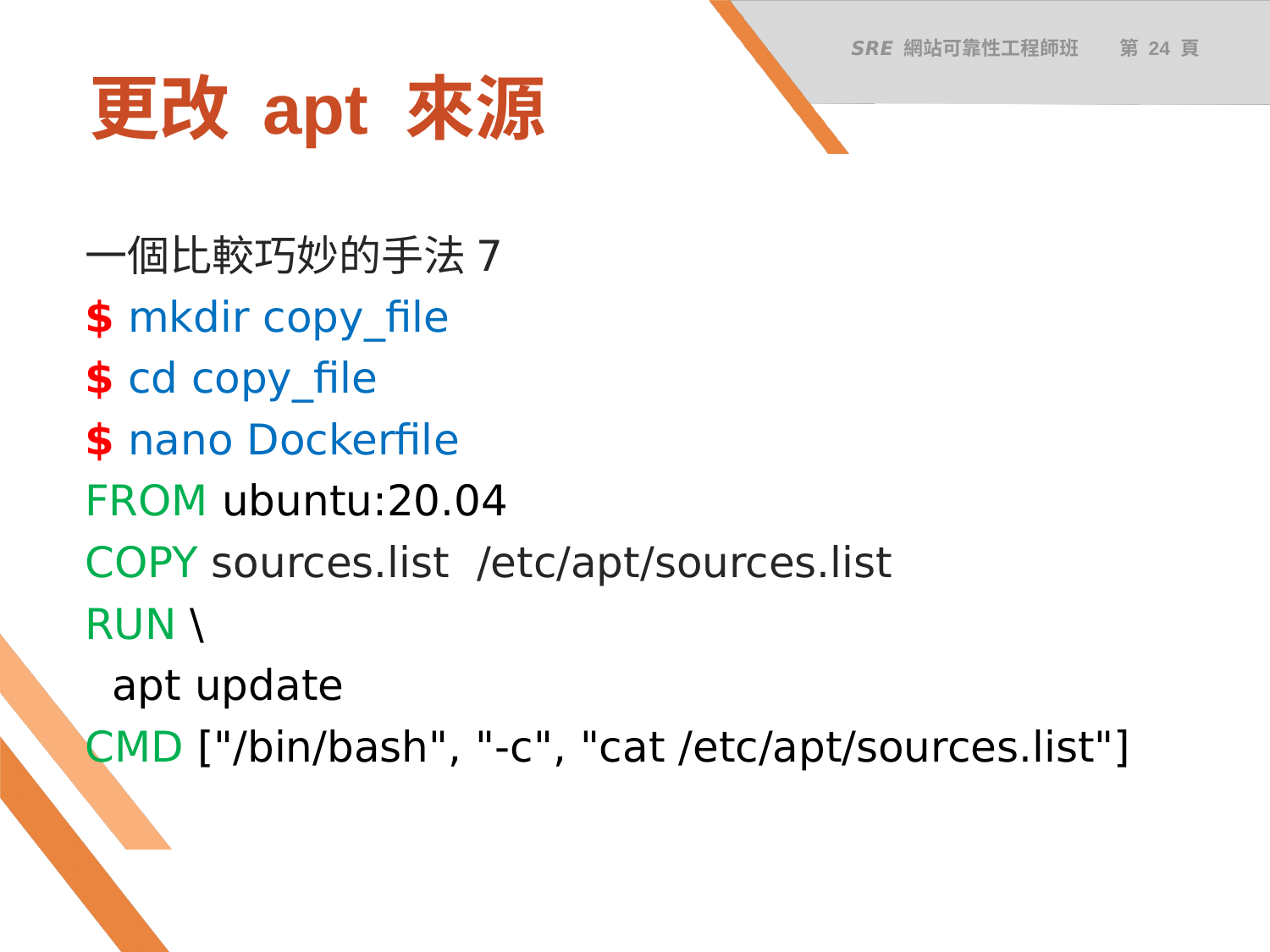

SRE 網站可靠性工程師班
第 24 頁
# 更改 apt 來源
一個比較巧妙的手法7
$ mkdir copy_file
$ cd copy_file
$ nano Dockerfile
FROM ubuntu:20.04
COPY sources.list  /etc/apt/sources.list
RUN \
  apt update
CMD ["/bin/bash", "-c", "cat /etc/apt/sources.list"]